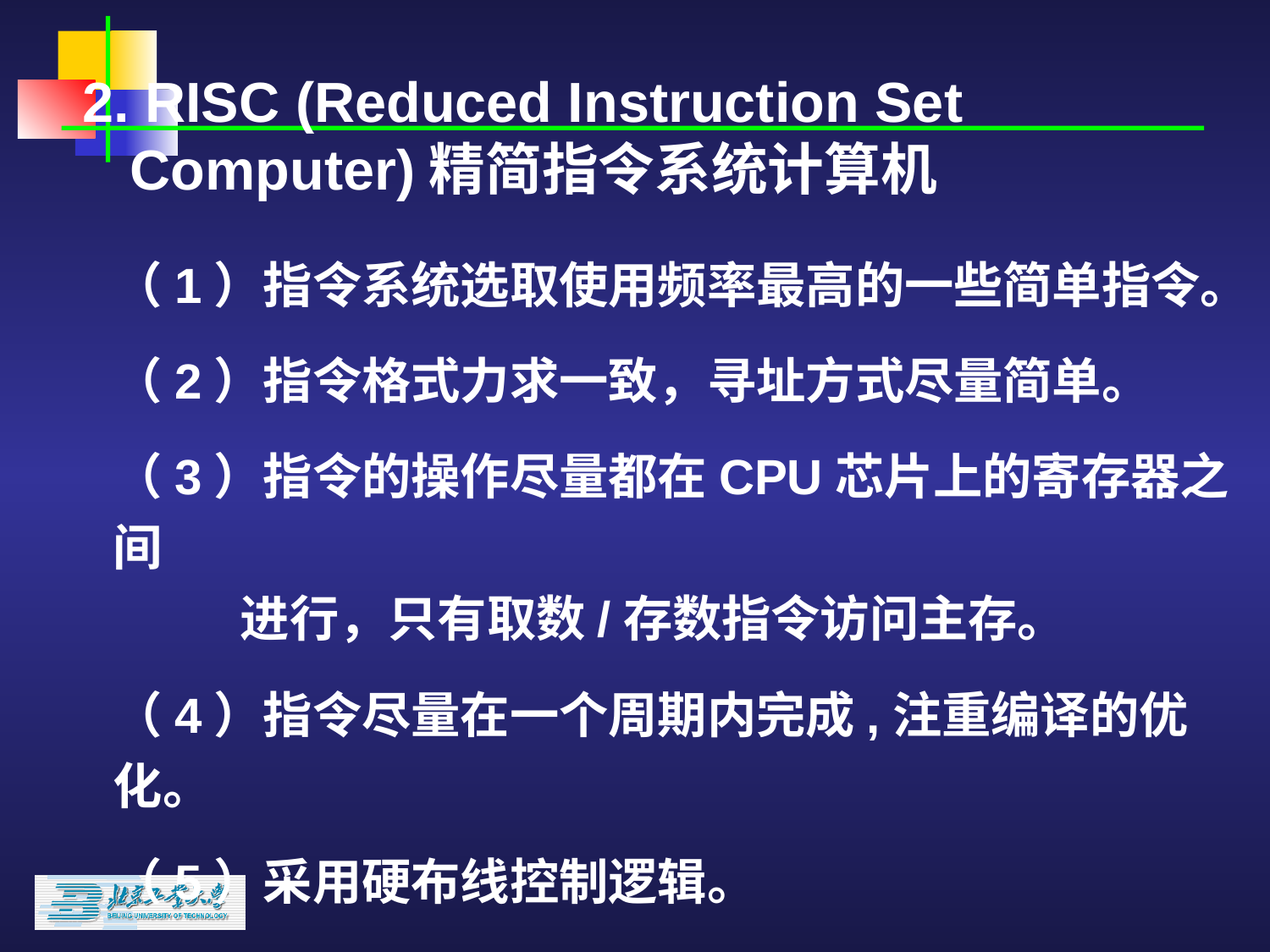

2. RISC (Reduced Instruction Set Computer)精简指令系统计算机

（1）指令系统选取使用频率最高的一些简单指令。
（2）指令格式力求一致，寻址方式尽量简单。
（3）指令的操作尽量都在CPU芯片上的寄存器之间
	进行，只有取数/存数指令访问主存。
（4）指令尽量在一个周期内完成,注重编译的优化。
（5）采用硬布线控制逻辑。